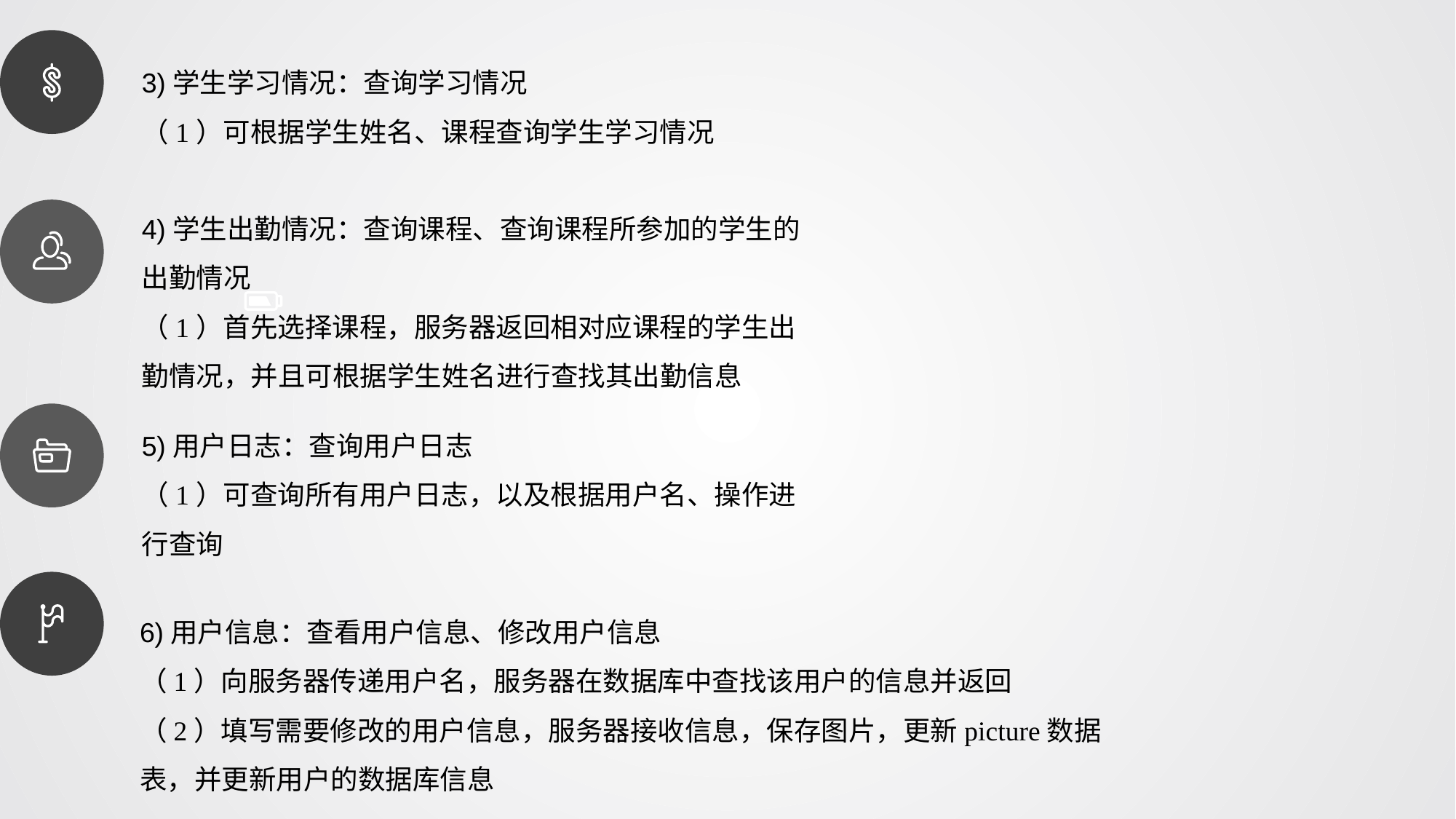

3)学生学习情况：查询学习情况
（1）可根据学生姓名、课程查询学生学习情况
4)学生出勤情况：查询课程、查询课程所参加的学生的出勤情况
（1）首先选择课程，服务器返回相对应课程的学生出勤情况，并且可根据学生姓名进行查找其出勤信息

5)用户日志：查询用户日志
（1）可查询所有用户日志，以及根据用户名、操作进行查询

6)用户信息：查看用户信息、修改用户信息
（1）向服务器传递用户名，服务器在数据库中查找该用户的信息并返回
（2）填写需要修改的用户信息，服务器接收信息，保存图片，更新picture数据表，并更新用户的数据库信息